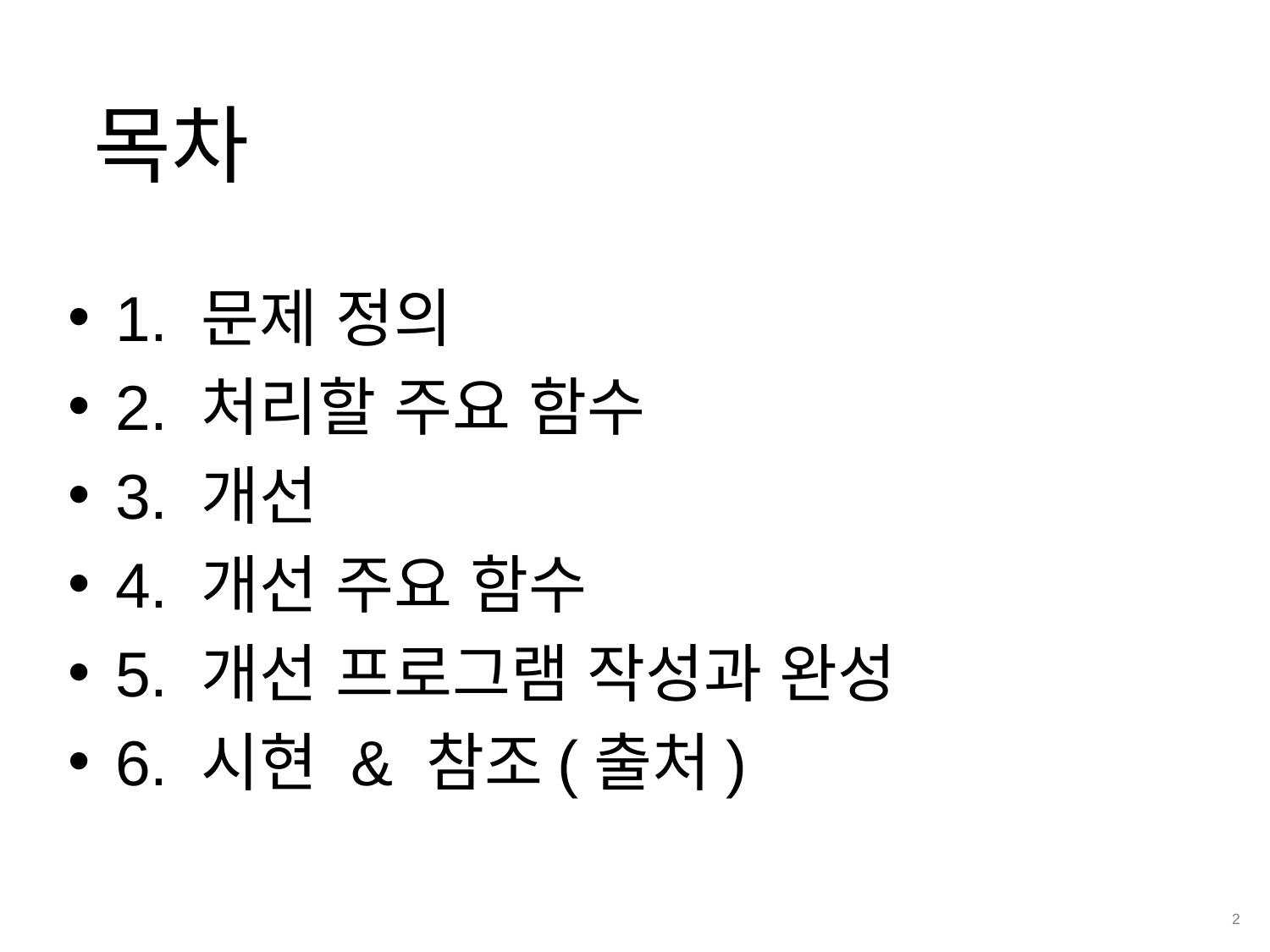

# 목차
1. 문제 정의
2. 처리할 주요 함수
3. 개선
4. 개선 주요 함수
5. 개선 프로그램 작성과 완성
6. 시현 & 참조(출처)